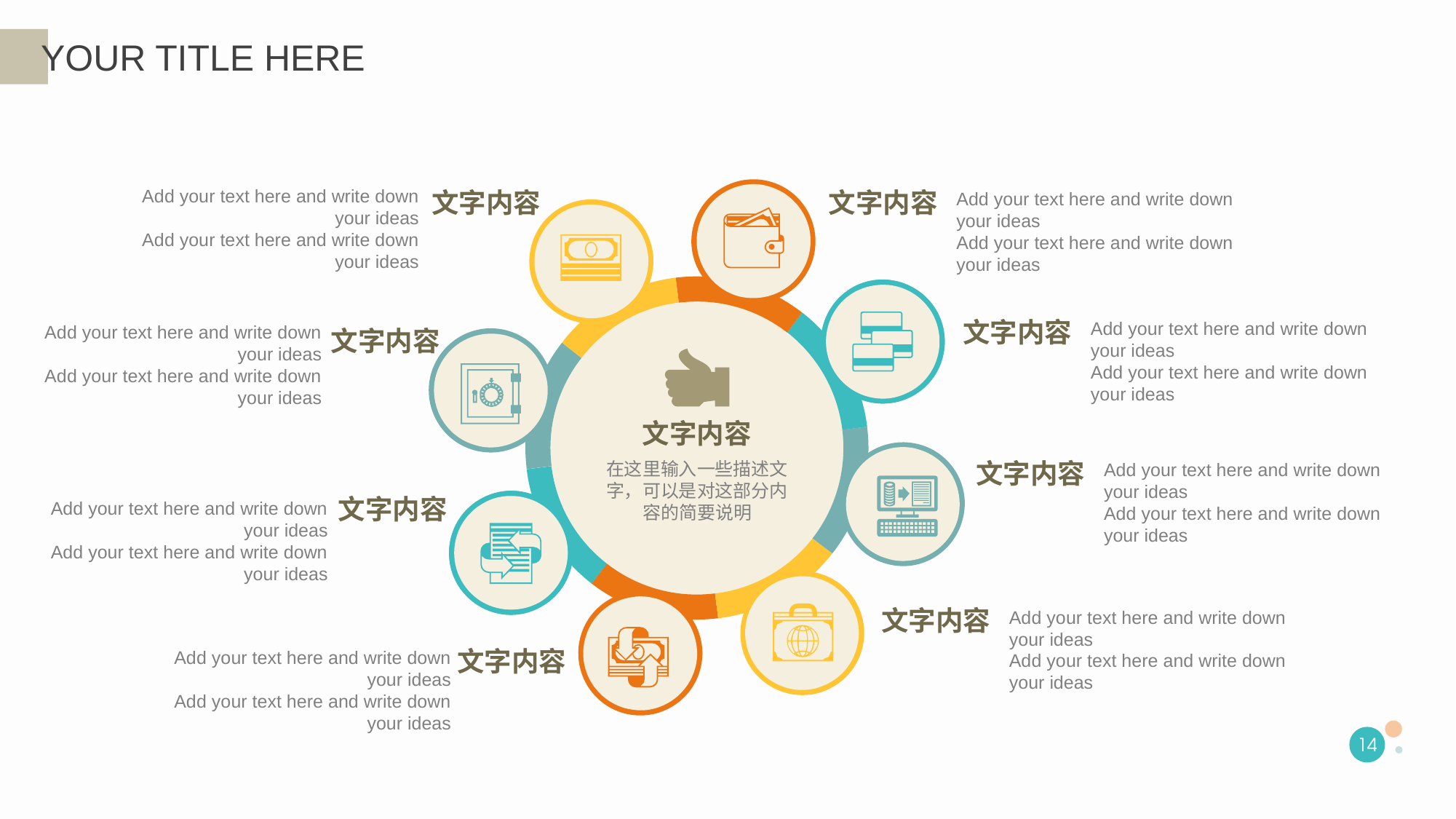

YOUR TITLE HERE

Add your text here and write down your ideas
Add your text here and write down your ideas
文字内容
文字内容
Add your text here and write down your ideas
Add your text here and write down your ideas
文字内容
Add your text here and write down your ideas
Add your text here and write down your ideas
Add your text here and write down your ideas
Add your text here and write down your ideas
文字内容
文字内容
Add your text here and write down your ideas
Add your text here and write down your ideas
文字内容
Add your text here and write down your ideas
Add your text here and write down your ideas
文字内容
Add your text here and write down your ideas
Add your text here and write down your ideas
文字内容
Add your text here and write down your ideas
Add your text here and write down your ideas

文字内容
在这里输入一些描述文字，可以是对这部分内容的简要说明

14